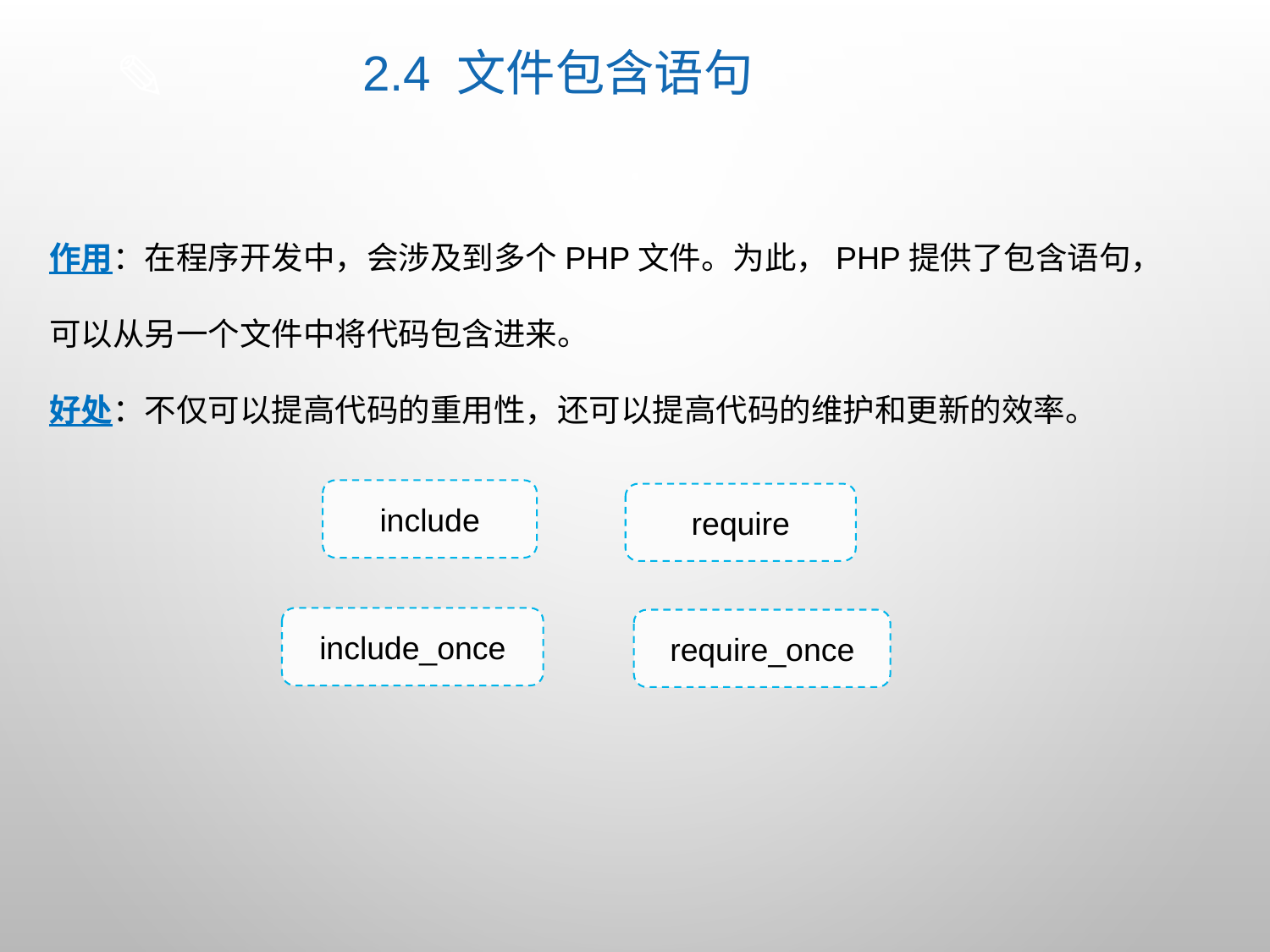

# 2.4 文件包含语句
作用：在程序开发中，会涉及到多个PHP文件。为此，PHP提供了包含语句，可以从另一个文件中将代码包含进来。
好处：不仅可以提高代码的重用性，还可以提高代码的维护和更新的效率。
include
require
include_once
require_once